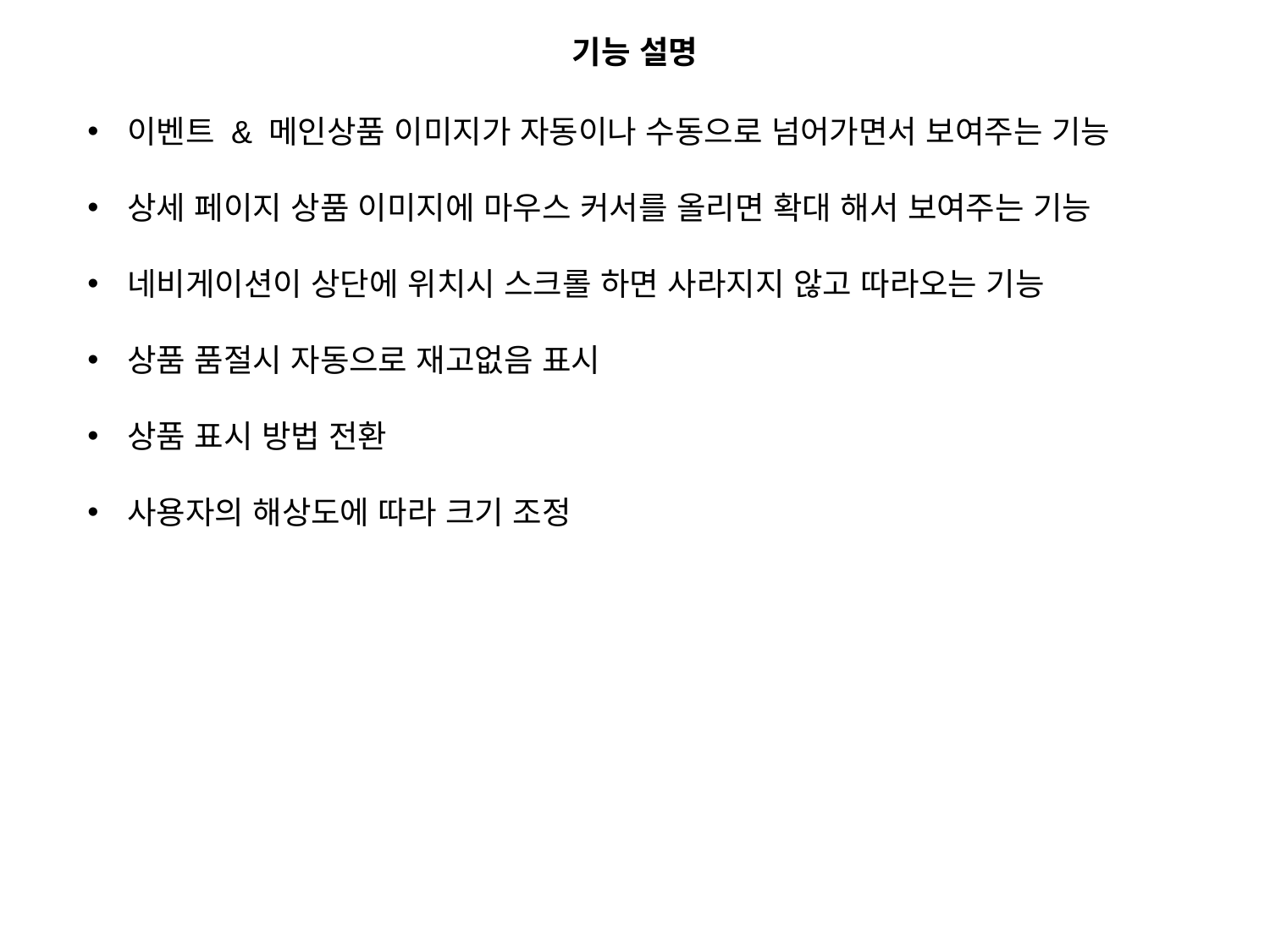

기능 설명
이벤트 & 메인상품 이미지가 자동이나 수동으로 넘어가면서 보여주는 기능

상세 페이지 상품 이미지에 마우스 커서를 올리면 확대 해서 보여주는 기능

네비게이션이 상단에 위치시 스크롤 하면 사라지지 않고 따라오는 기능

상품 품절시 자동으로 재고없음 표시

상품 표시 방법 전환

사용자의 해상도에 따라 크기 조정